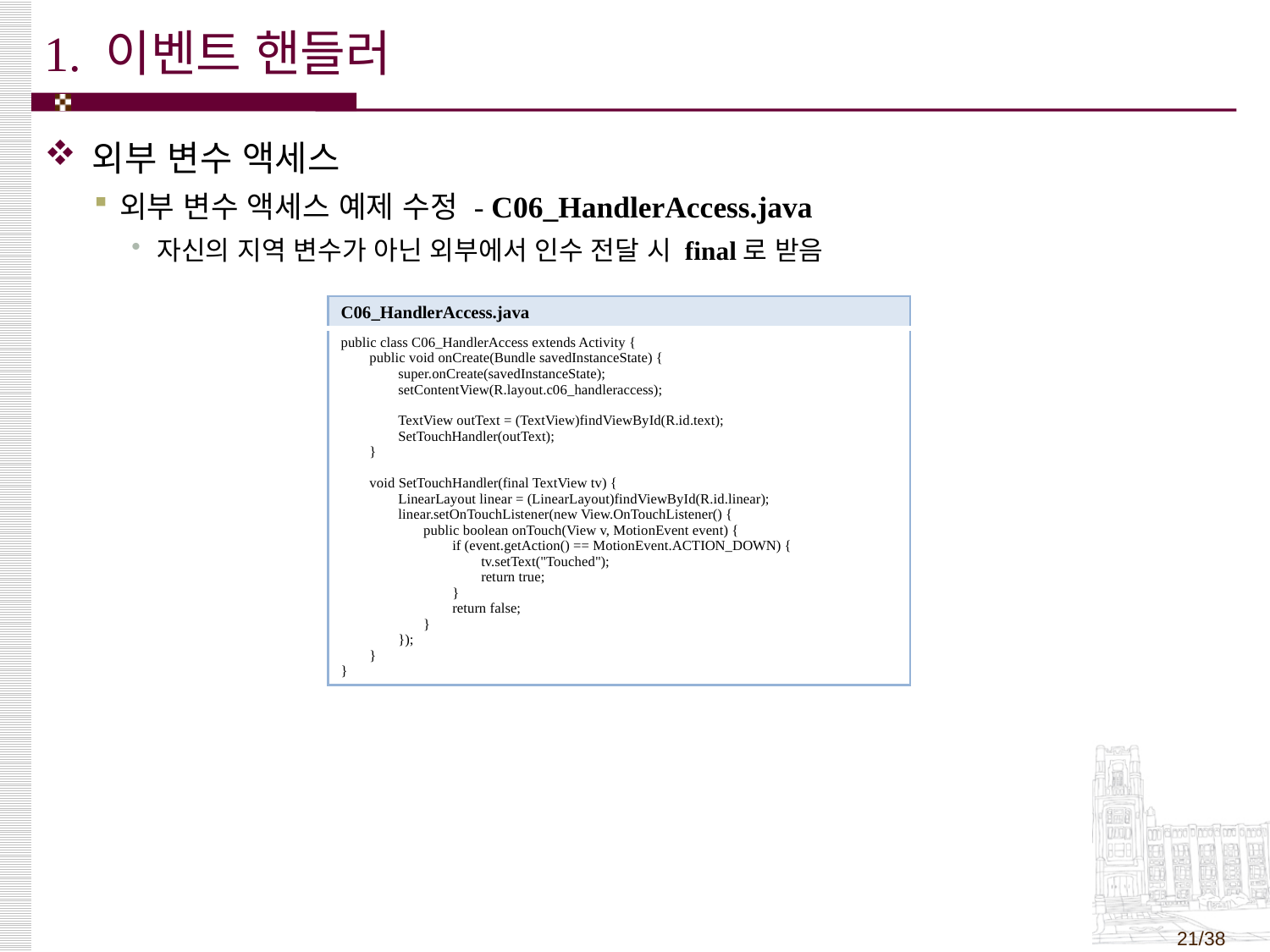

# 1. 이벤트 핸들러
외부 변수 액세스
외부 변수 액세스 예제 수정 - C06_HandlerAccess.java
자신의 지역 변수가 아닌 외부에서 인수 전달 시 final로 받음
| C06\_HandlerAccess.java |
| --- |
| public class C06\_HandlerAccess extends Activity { public void onCreate(Bundle savedInstanceState) { super.onCreate(savedInstanceState); setContentView(R.layout.c06\_handleraccess); TextView outText = (TextView)findViewById(R.id.text); SetTouchHandler(outText); } void SetTouchHandler(final TextView tv) { LinearLayout linear = (LinearLayout)findViewById(R.id.linear); linear.setOnTouchListener(new View.OnTouchListener() { public boolean onTouch(View v, MotionEvent event) { if (event.getAction() == MotionEvent.ACTION\_DOWN) { tv.setText("Touched"); return true; } return false; } }); } } |